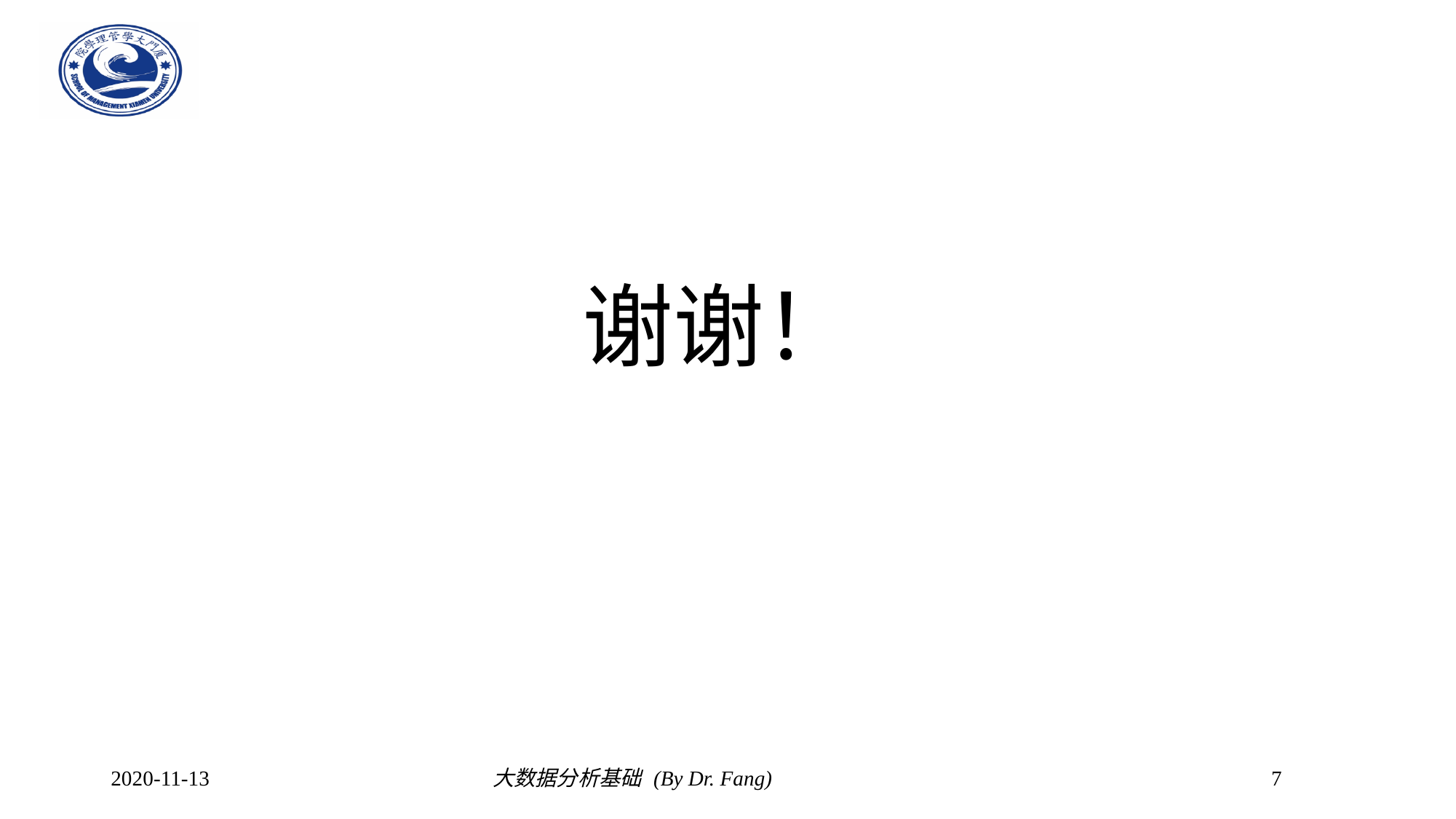

谢谢！
2020-11-13
大数据分析基础 (By Dr. Fang)
7